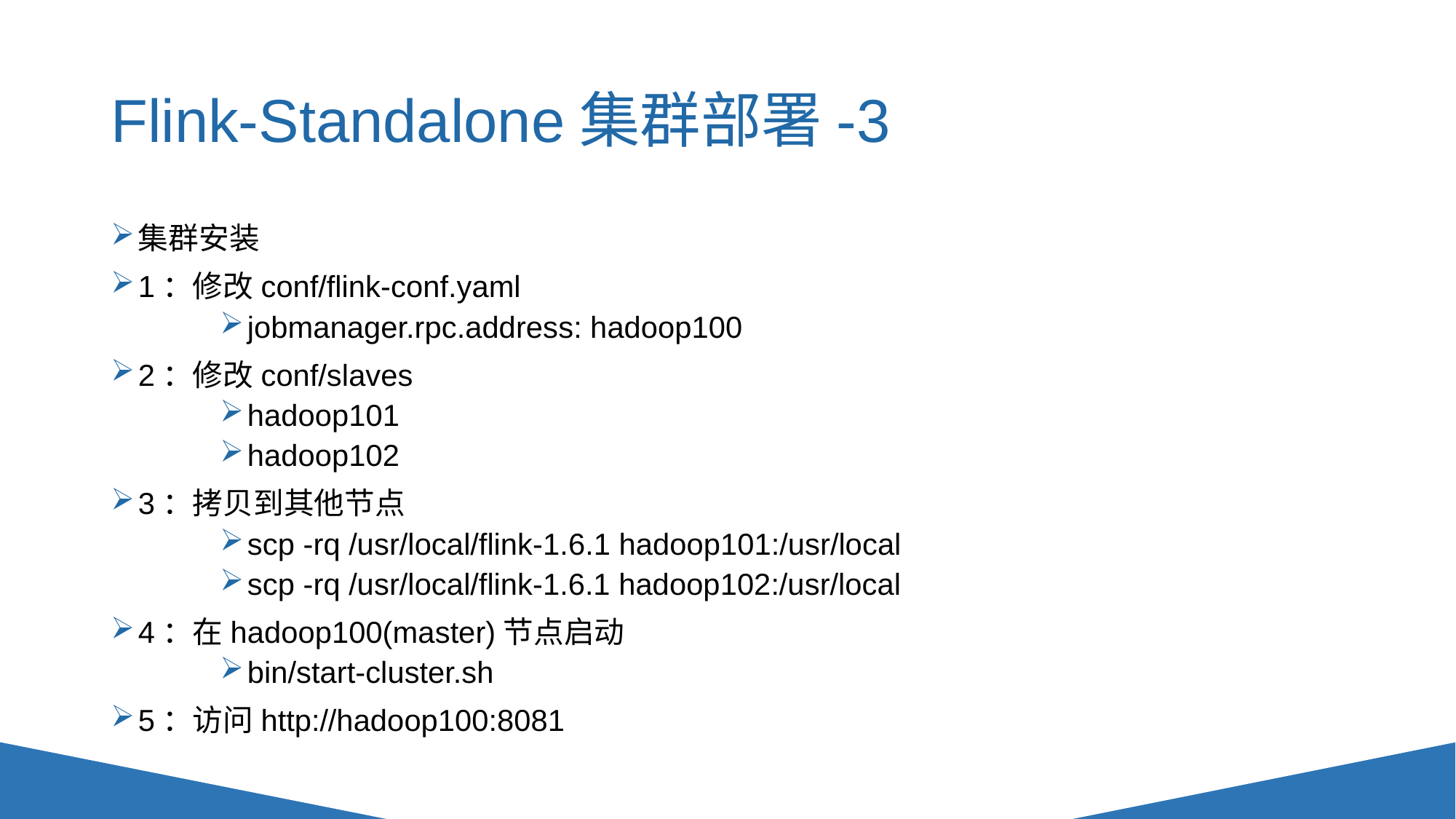

# Flink-Standalone集群部署-3
集群安装
1：修改conf/flink-conf.yaml
jobmanager.rpc.address: hadoop100
2：修改conf/slaves
hadoop101
hadoop102
3：拷贝到其他节点
scp -rq /usr/local/flink-1.6.1 hadoop101:/usr/local
scp -rq /usr/local/flink-1.6.1 hadoop102:/usr/local
4：在hadoop100(master)节点启动
bin/start-cluster.sh
5：访问http://hadoop100:8081